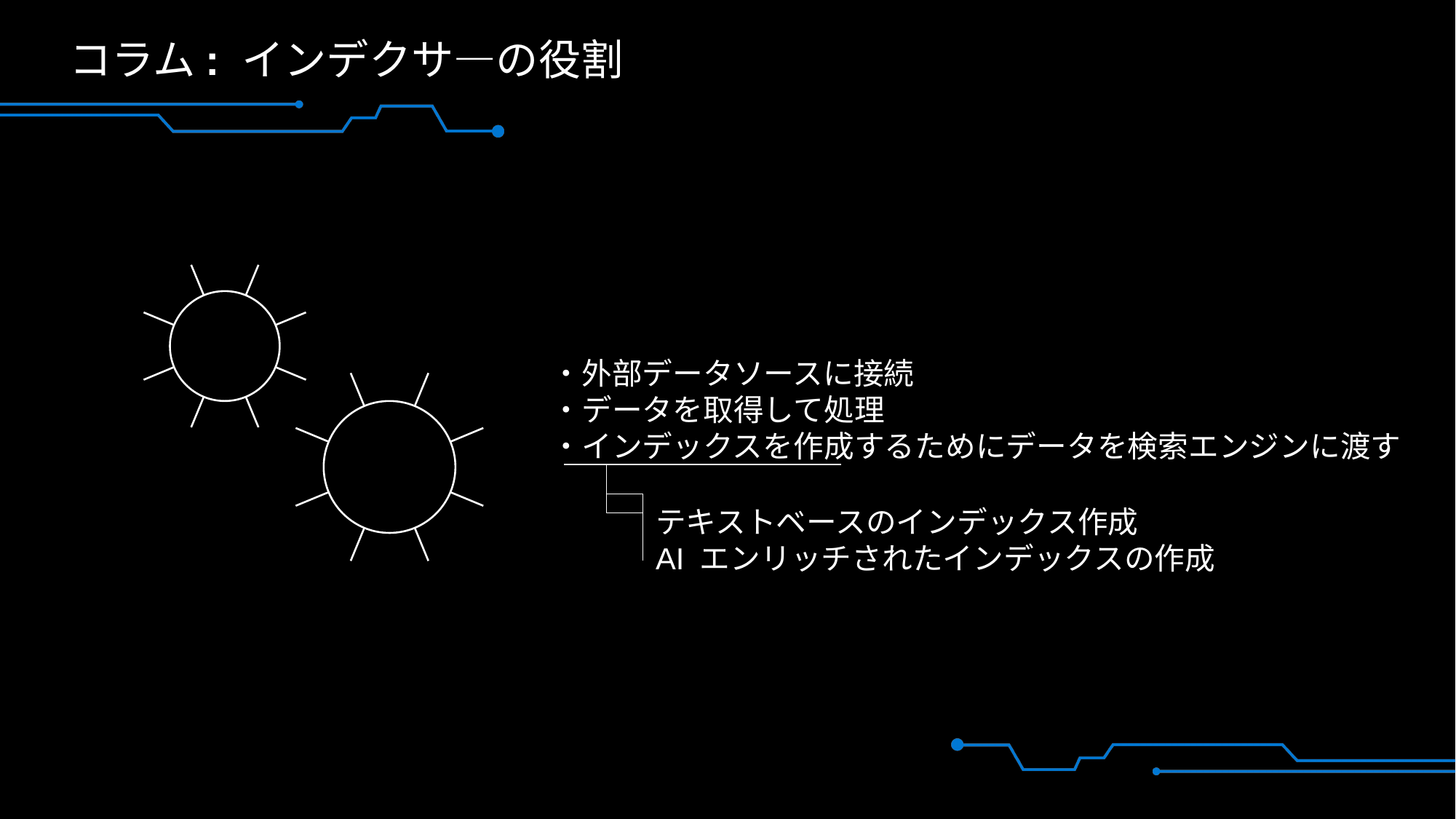

# コラム: インデクサ—の役割

・外部データソースに接続
・データを取得して処理
・インデックスを作成するためにデータを検索エンジンに渡す
テキストベースのインデックス作成
AI エンリッチされたインデックスの作成